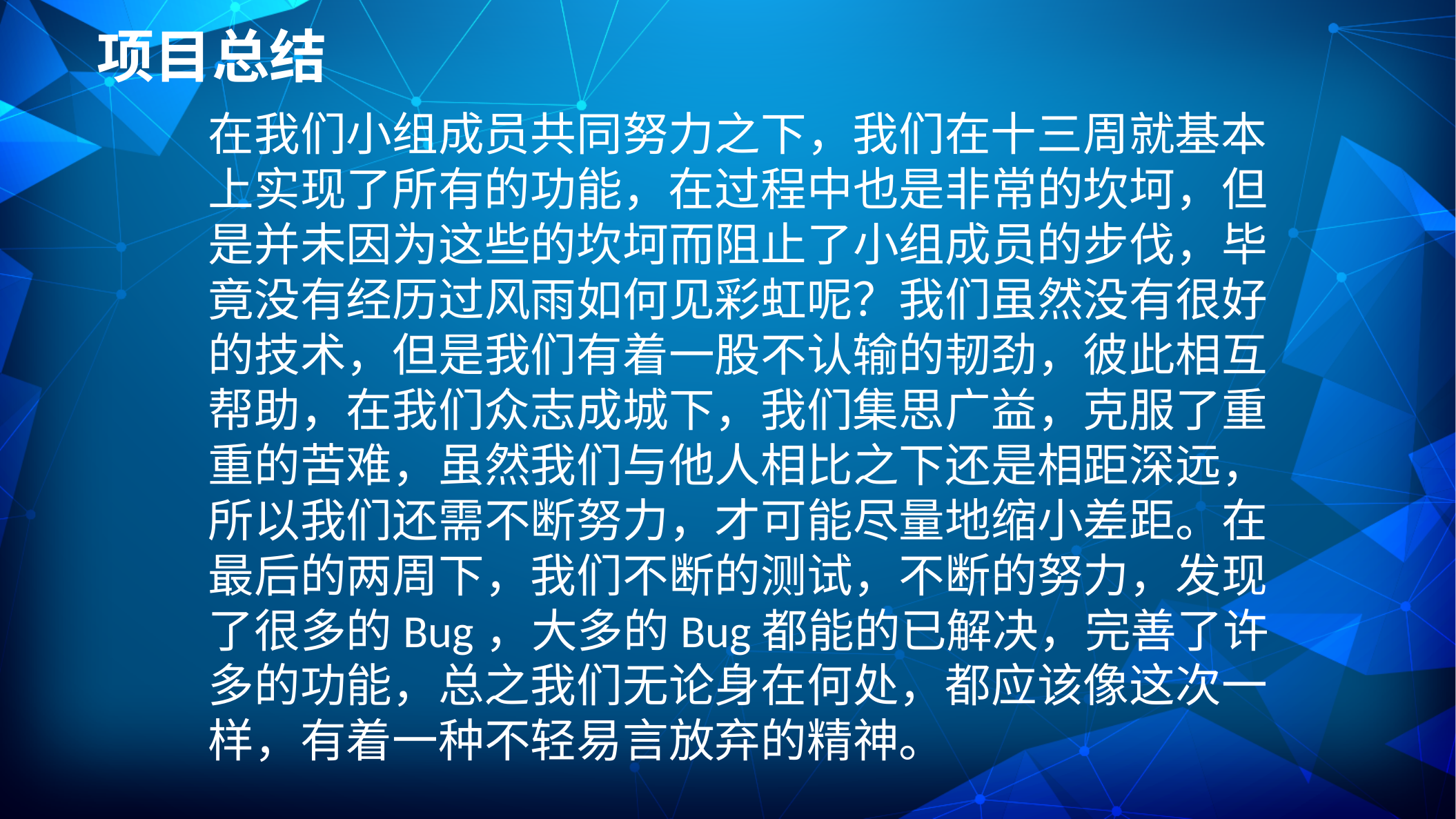

项目总结
在我们小组成员共同努力之下，我们在十三周就基本上实现了所有的功能，在过程中也是非常的坎坷，但是并未因为这些的坎坷而阻止了小组成员的步伐，毕竟没有经历过风雨如何见彩虹呢？我们虽然没有很好的技术，但是我们有着一股不认输的韧劲，彼此相互帮助，在我们众志成城下，我们集思广益，克服了重重的苦难，虽然我们与他人相比之下还是相距深远，所以我们还需不断努力，才可能尽量地缩小差距。在最后的两周下，我们不断的测试，不断的努力，发现了很多的Bug，大多的Bug都能的已解决，完善了许多的功能，总之我们无论身在何处，都应该像这次一样，有着一种不轻易言放弃的精神。